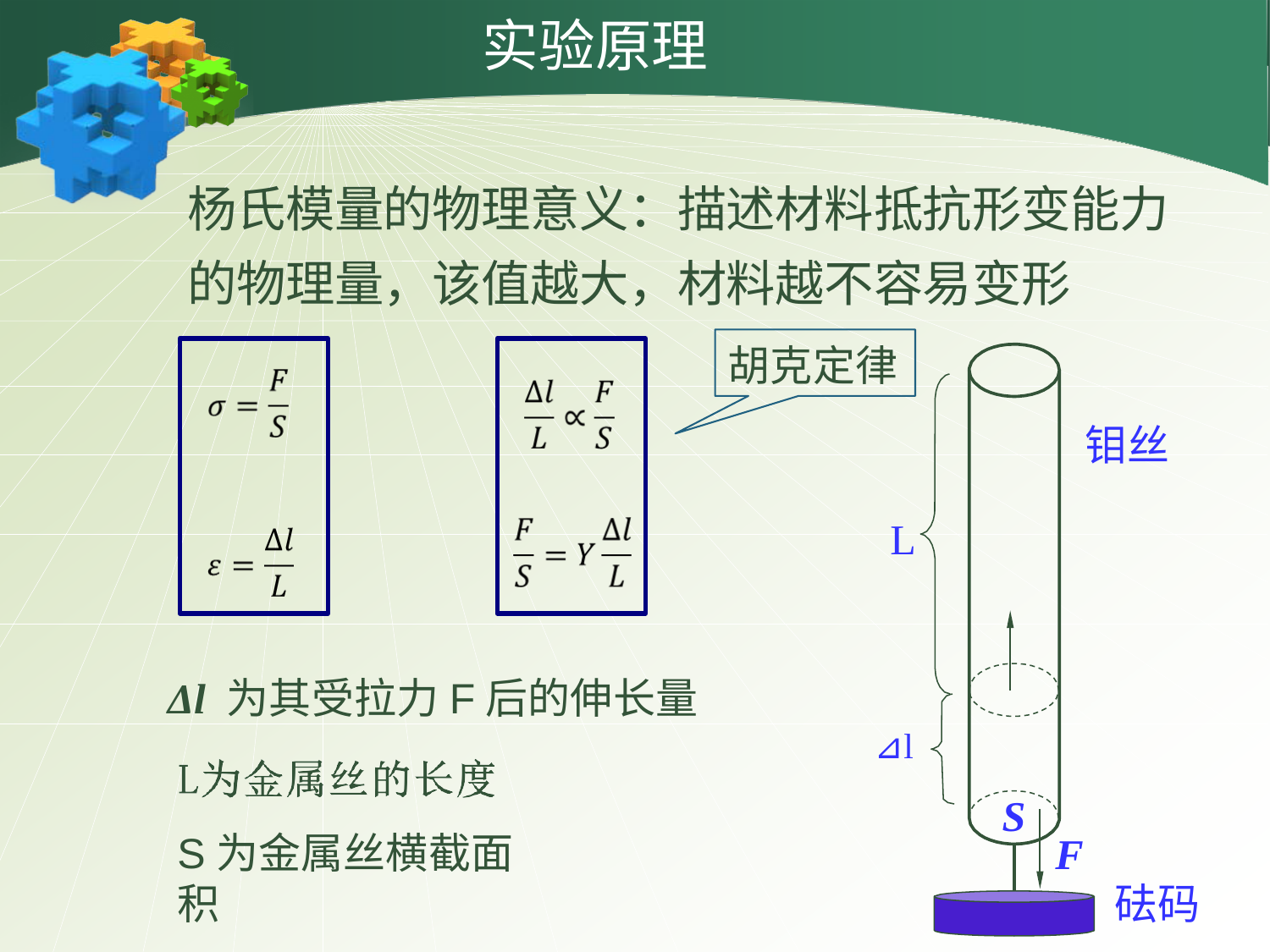

# 实验原理

杨氏模量的物理意义：描述材料抵抗形变能力 的物理量，该值越大，材料越不容易变形

胡克定律

钼丝

L

Δl 为其受拉力F后的伸长量
⊿l

S

S为金属丝横截面积
F

砝码